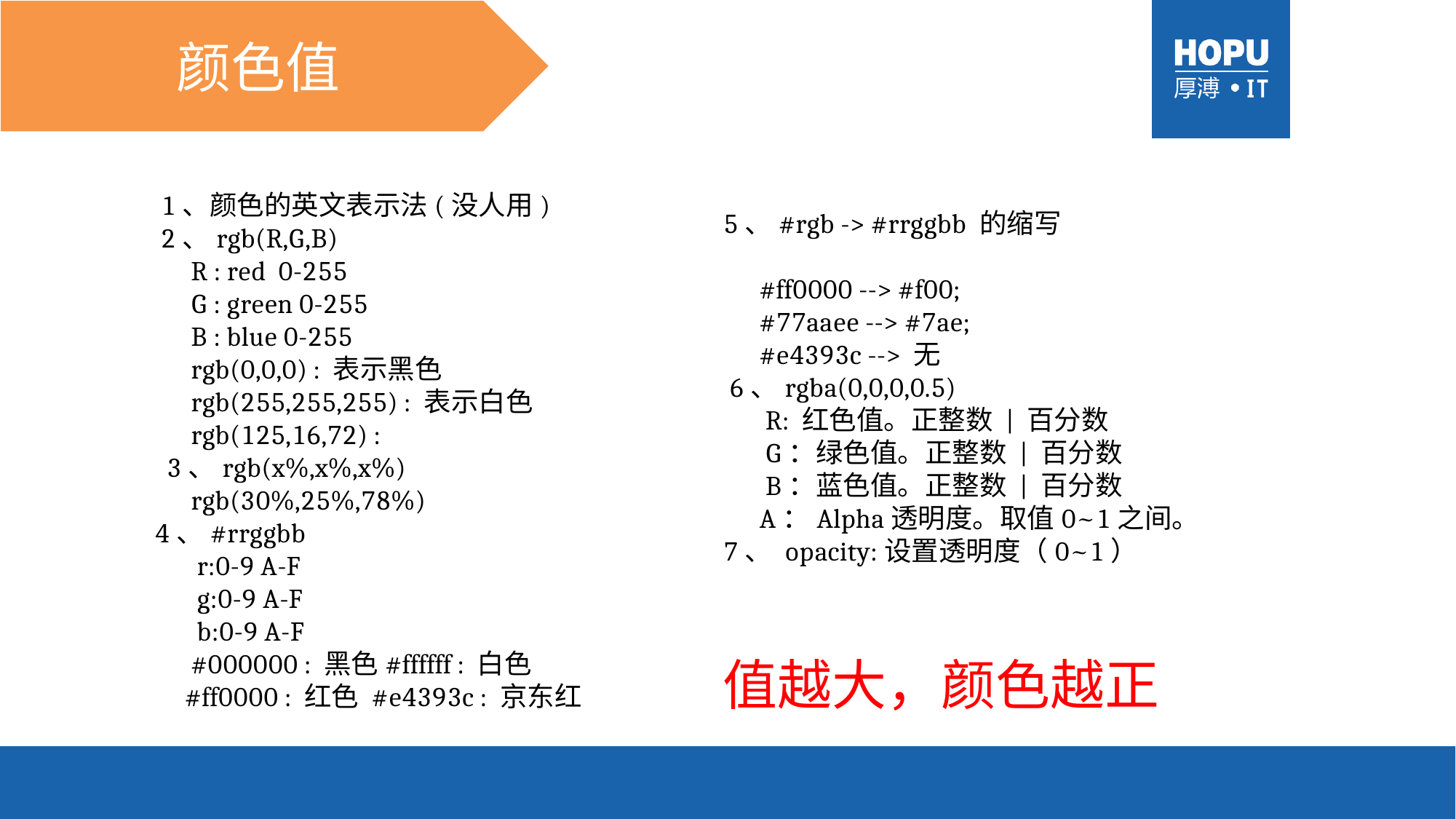

颜色值
 1、颜色的英文表示法(没人用)
 2、rgb(R,G,B)
      R : red  0-255
      G : green 0-255
      B : blue 0-255
      rgb(0,0,0) : 表示黑色
      rgb(255,255,255) : 表示白色
      rgb(125,16,72) :
  3、rgb(x%,x%,x%)
      rgb(30%,25%,78%)
4、#rrggbb
       r:0-9 A-F
       g:0-9 A-F
       b:0-9 A-F
      #000000 : 黑色#ffffff : 白色
     #ff0000 : 红色 #e4393c : 京东红

5、#rgb -> #rrggbb 的缩写

      #ff0000 --> #f00;
      #77aaee --> #7ae;
      #e4393c --> 无
 6、rgba(0,0,0,0.5)
       R: 红色值。正整数 | 百分数
       G：绿色值。正整数 | 百分数
       B：蓝色值。正整数 | 百分数
      A：Alpha透明度。取值0~1之间。
7、 opacity:设置透明度（0~1）

值越大，颜色越正